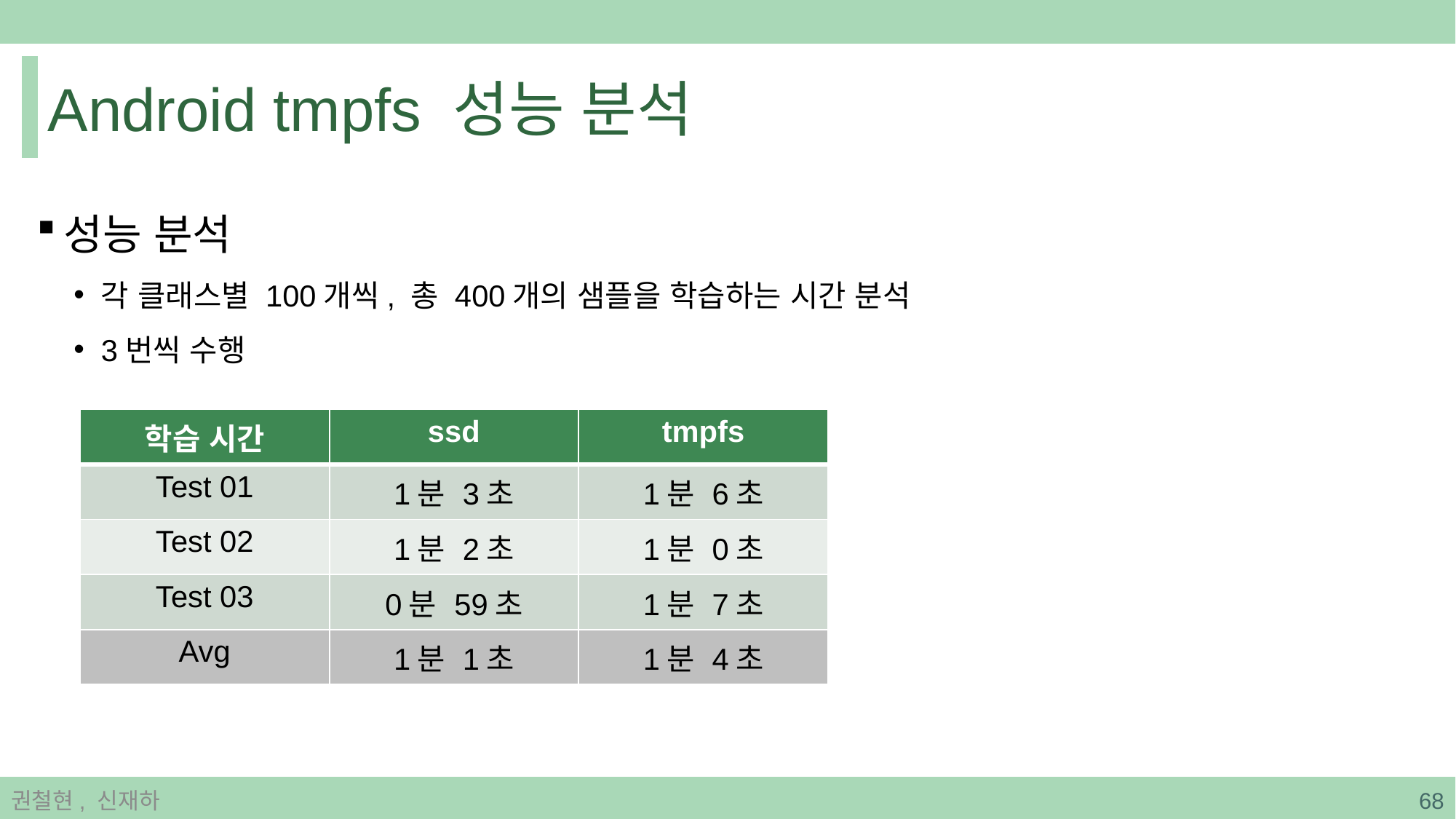

# Android tmpfs 성능 분석
성능 분석
각 클래스별 100개씩, 총 400개의 샘플을 학습하는 시간 분석
3번씩 수행
| 학습 시간 | ssd | tmpfs |
| --- | --- | --- |
| Test 01 | 1분 3초 | 1분 6초 |
| Test 02 | 1분 2초 | 1분 0초 |
| Test 03 | 0분 59초 | 1분 7초 |
| Avg | 1분 1초 | 1분 4초 |
권철현, 신재하
68